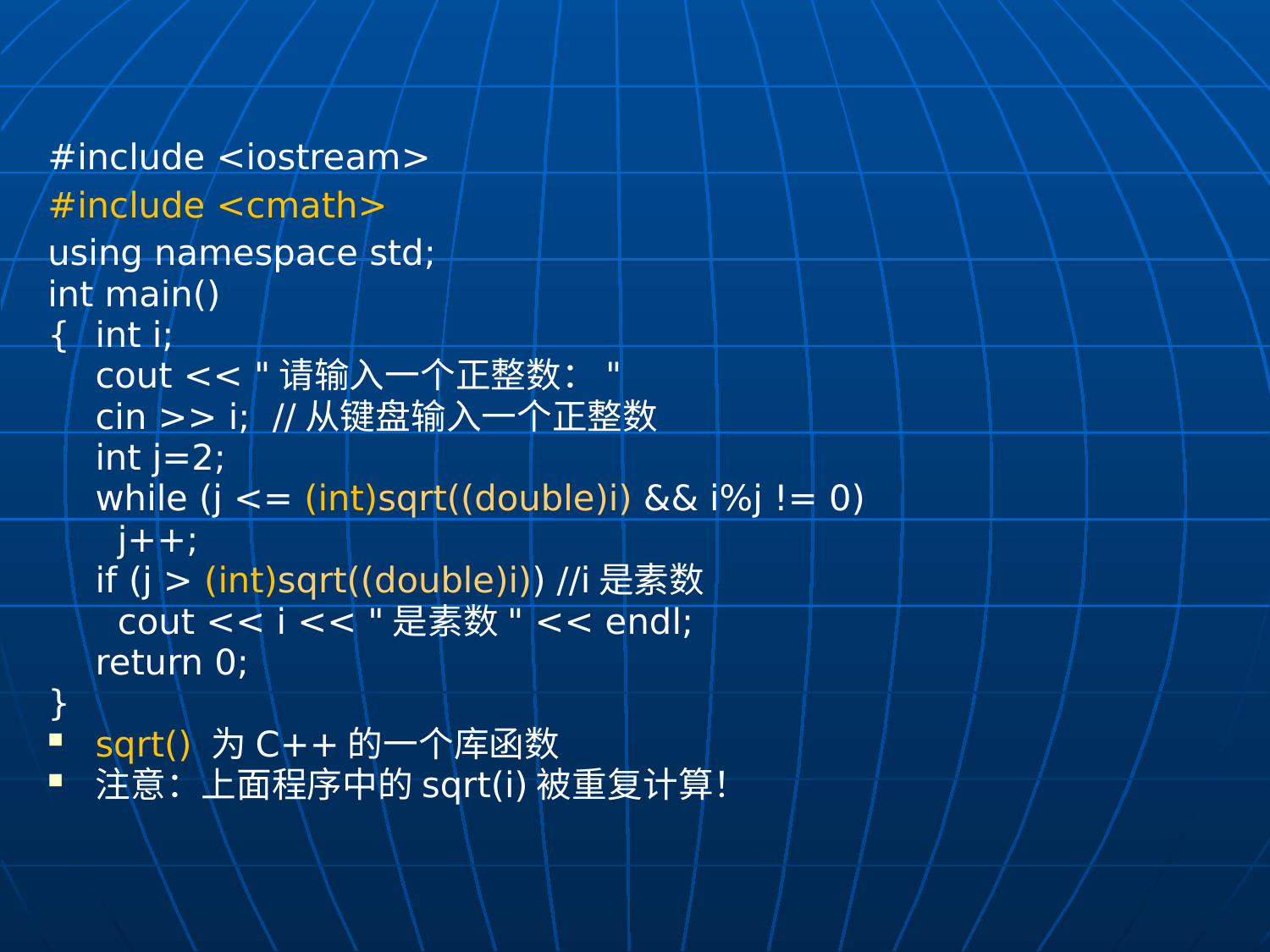

#
#include <iostream>
#include <cmath>
using namespace std;
int main()
{	int i;
	cout << "请输入一个正整数："
	cin >> i;  //从键盘输入一个正整数
	int j=2;
	while (j <= (int)sqrt((double)i) && i%j != 0)
	  j++;
	if (j > (int)sqrt((double)i)) //i是素数
	  cout << i << "是素数" << endl;
	return 0;
}
sqrt() 为C++的一个库函数
注意：上面程序中的sqrt(i)被重复计算！